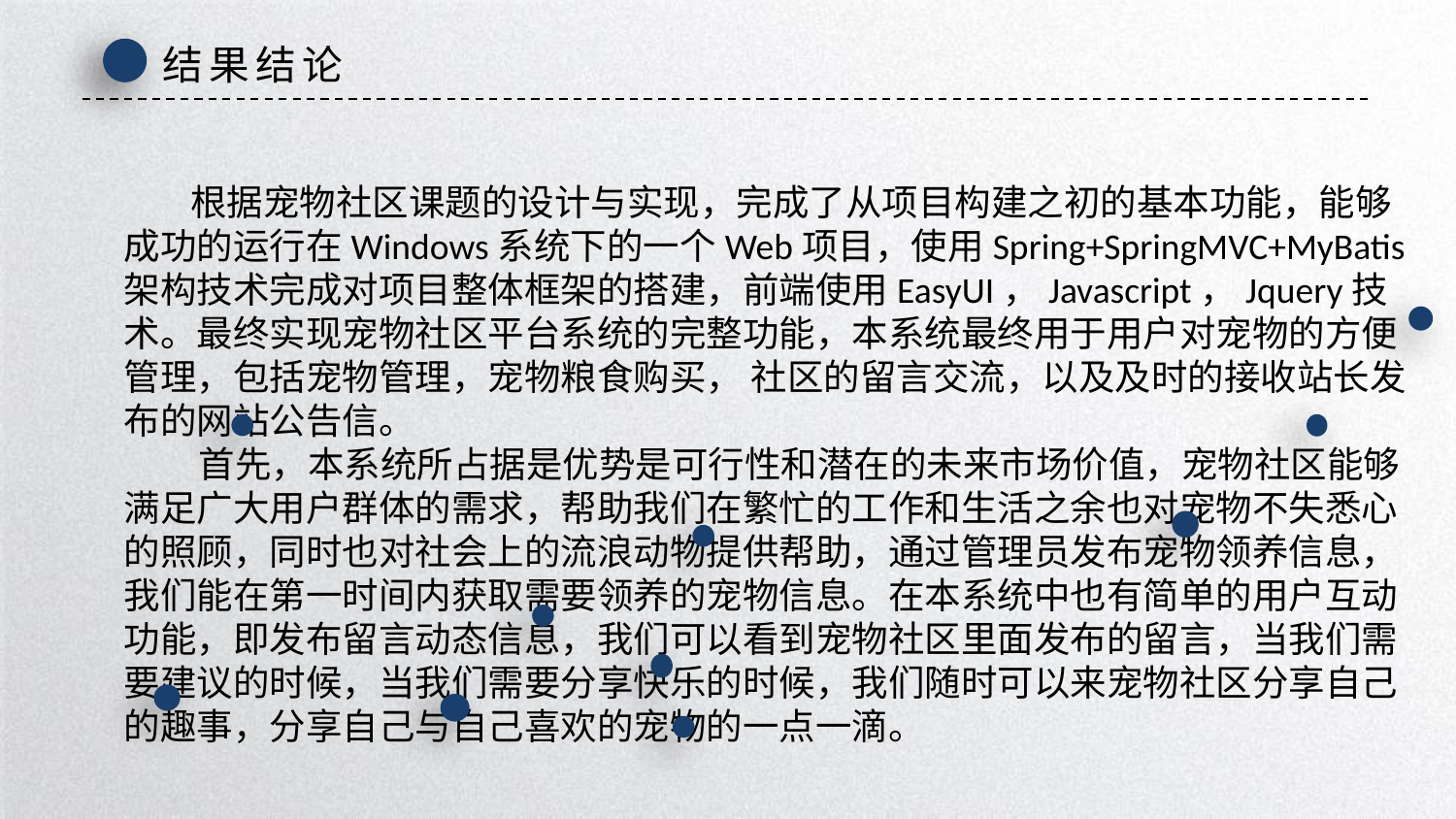

结果结论

       根据宠物社区课题的设计与实现，完成了从项目构建之初的基本功能，能够成功的运行在Windows系统下的一个Web项目，使用Spring+SpringMVC+MyBatis架构技术完成对项目整体框架的搭建，前端使用EasyUI，Javascript，Jquery技术。最终实现宠物社区平台系统的完整功能，本系统最终用于用户对宠物的方便管理，包括宠物管理，宠物粮食购买， 社区的留言交流，以及及时的接收站长发布的网站公告信。
        首先，本系统所占据是优势是可行性和潜在的未来市场价值，宠物社区能够满足广大用户群体的需求，帮助我们在繁忙的工作和生活之余也对宠物不失悉心的照顾，同时也对社会上的流浪动物提供帮助，通过管理员发布宠物领养信息，我们能在第一时间内获取需要领养的宠物信息。在本系统中也有简单的用户互动功能，即发布留言动态信息，我们可以看到宠物社区里面发布的留言，当我们需要建议的时候，当我们需要分享快乐的时候，我们随时可以来宠物社区分享自己的趣事，分享自己与自己喜欢的宠物的一点一滴。

延时符